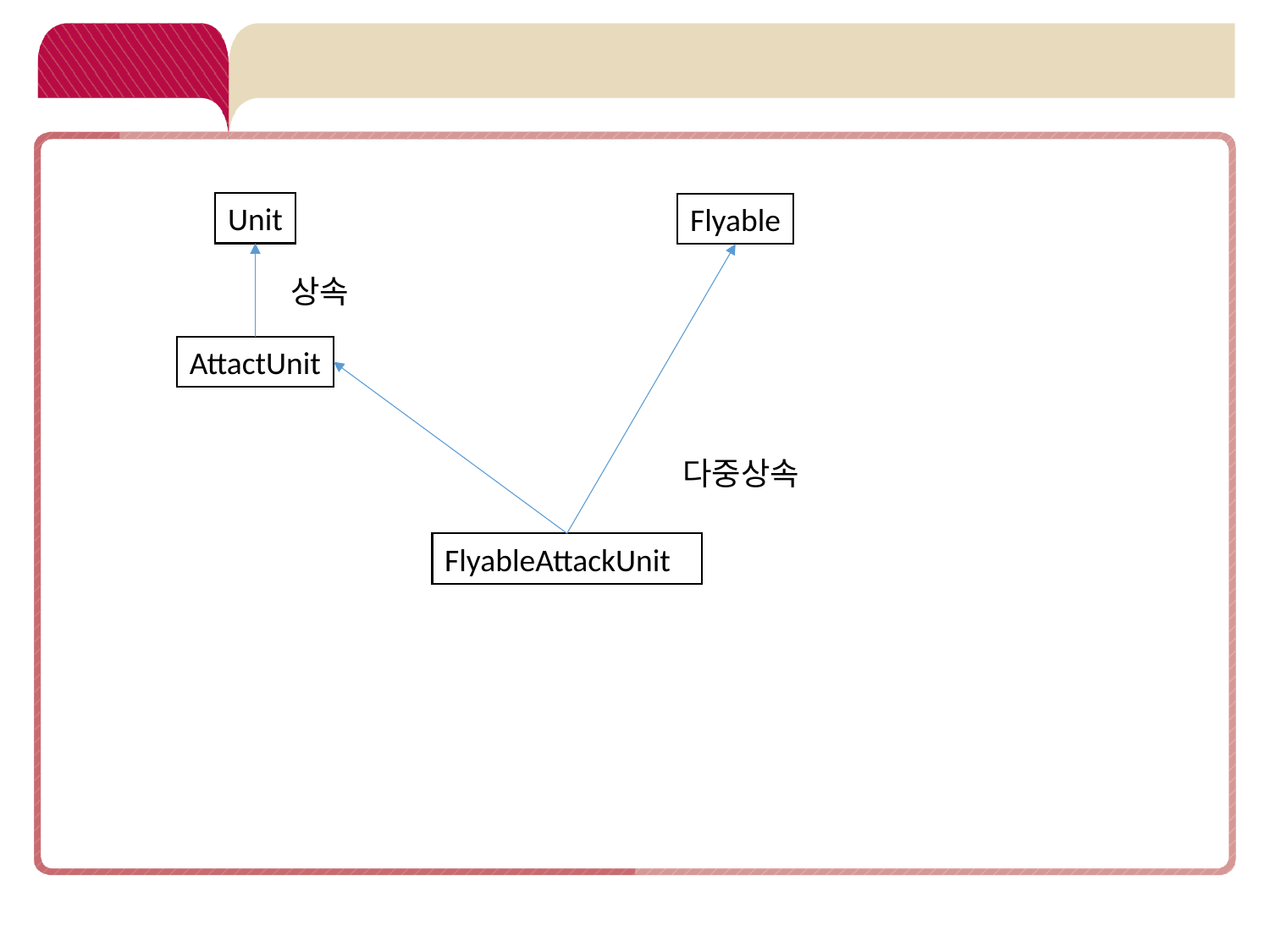

#
Unit
Flyable
상속
AttactUnit
다중상속
FlyableAttackUnit